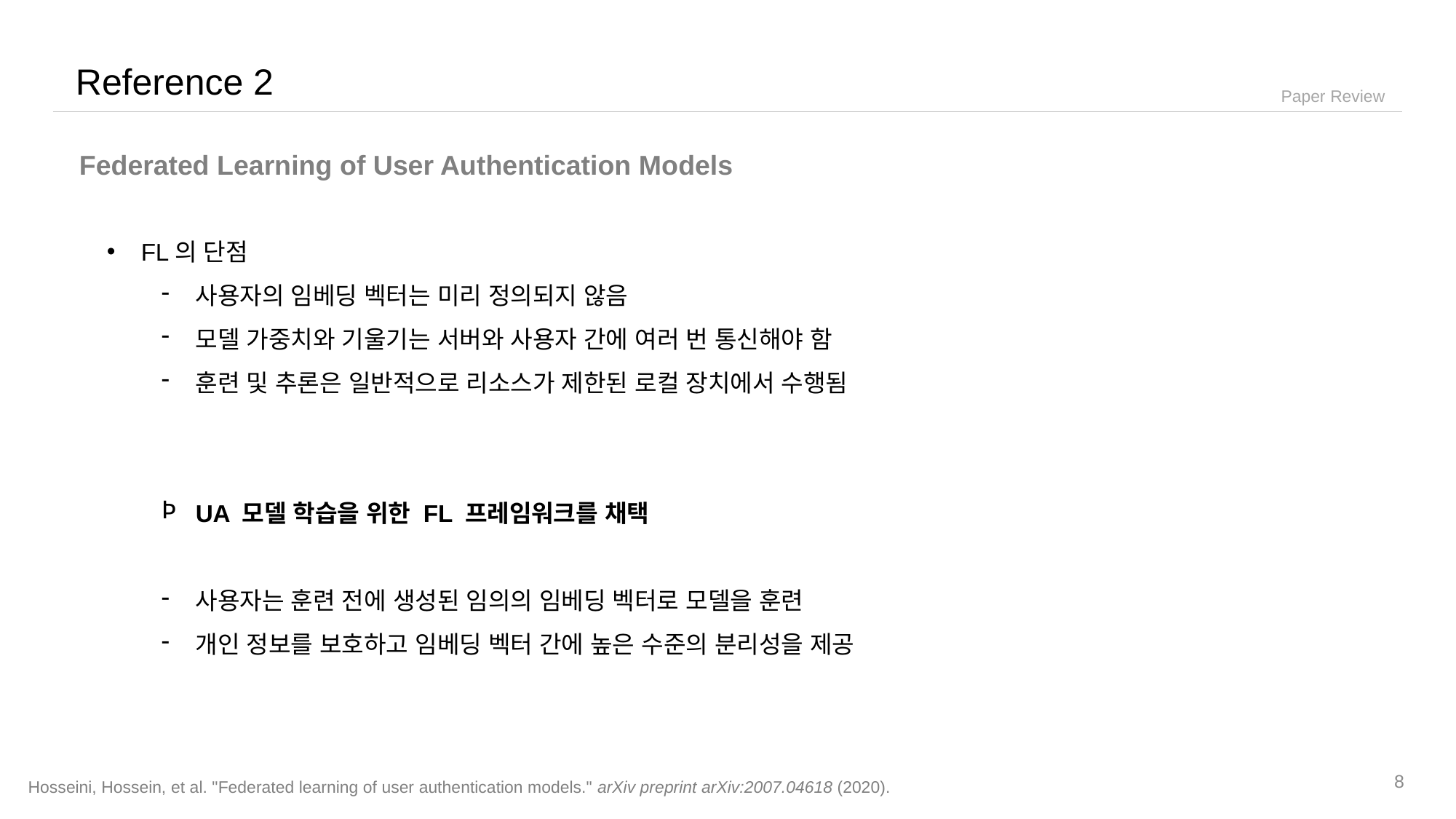

Reference 2
Paper Review
Federated Learning of User Authentication Models
FL의 단점
사용자의 임베딩 벡터는 미리 정의되지 않음
모델 가중치와 기울기는 서버와 사용자 간에 여러 번 통신해야 함
훈련 및 추론은 일반적으로 리소스가 제한된 로컬 장치에서 수행됨

UA 모델 학습을 위한 FL 프레임워크를 채택

사용자는 훈련 전에 생성된 임의의 임베딩 벡터로 모델을 훈련
개인 정보를 보호하고 임베딩 벡터 간에 높은 수준의 분리성을 제공
8
Hosseini, Hossein, et al. "Federated learning of user authentication models." arXiv preprint arXiv:2007.04618 (2020).